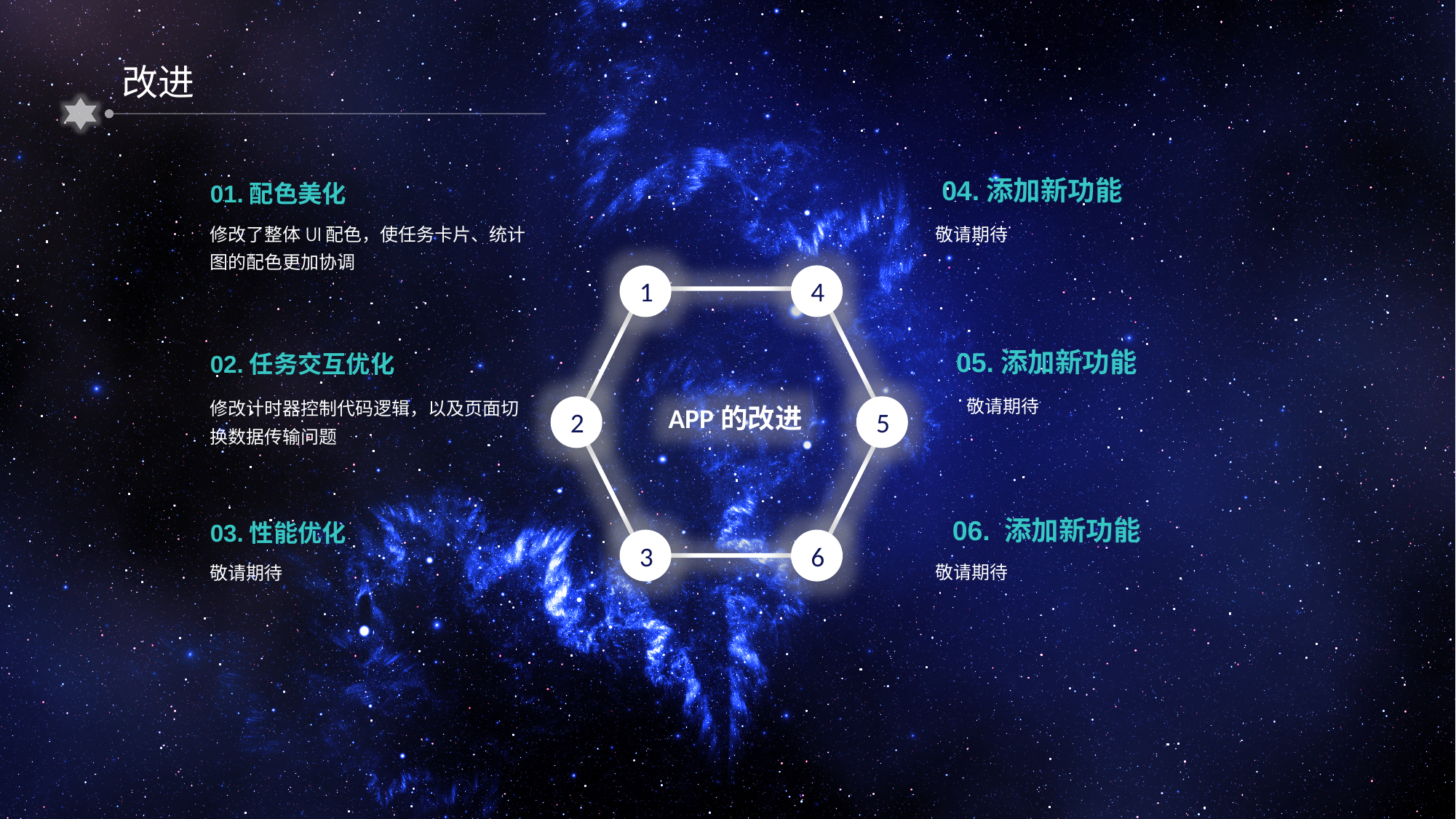

改进
04.添加新功能
01.配色美化
修改了整体UI配色，使任务卡片、统计图的配色更加协调
敬请期待
1
4

05.添加新功能
02.任务交互优化
敬请期待
修改计时器控制代码逻辑，以及页面切换数据传输问题
APP的改进
2
5
06. 添加新功能
03.性能优化
3
6
敬请期待
敬请期待